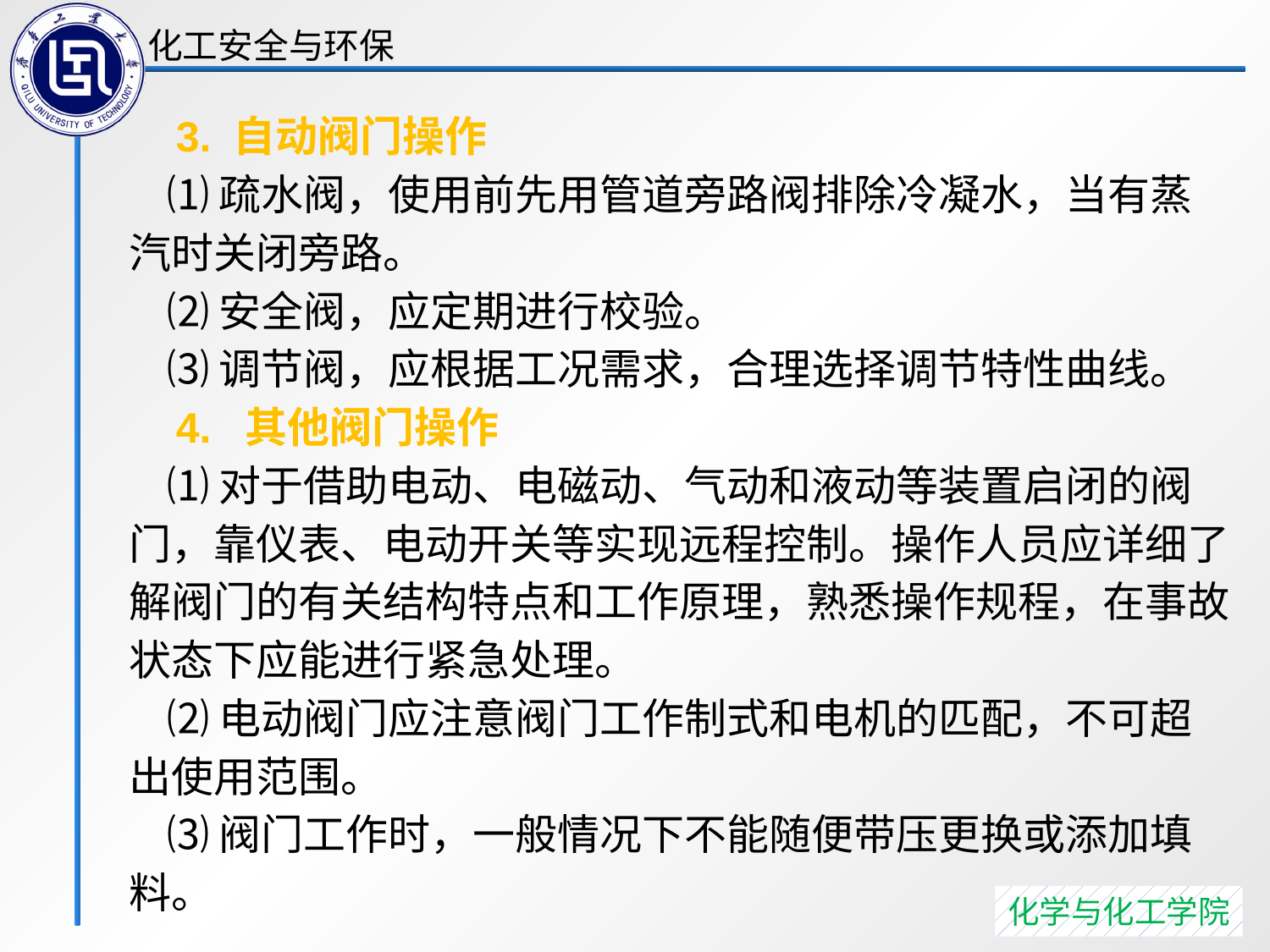

3. 自动阀门操作
    ⑴疏水阀，使用前先用管道旁路阀排除冷凝水，当有蒸汽时关闭旁路。
    ⑵安全阀，应定期进行校验。
    ⑶调节阀，应根据工况需求，合理选择调节特性曲线。
    4.  其他阀门操作
    ⑴对于借助电动、电磁动、气动和液动等装置启闭的阀门，靠仪表、电动开关等实现远程控制。操作人员应详细了解阀门的有关结构特点和工作原理，熟悉操作规程，在事故状态下应能进行紧急处理。
    ⑵电动阀门应注意阀门工作制式和电机的匹配，不可超出使用范围。
    ⑶阀门工作时，一般情况下不能随便带压更换或添加填料。